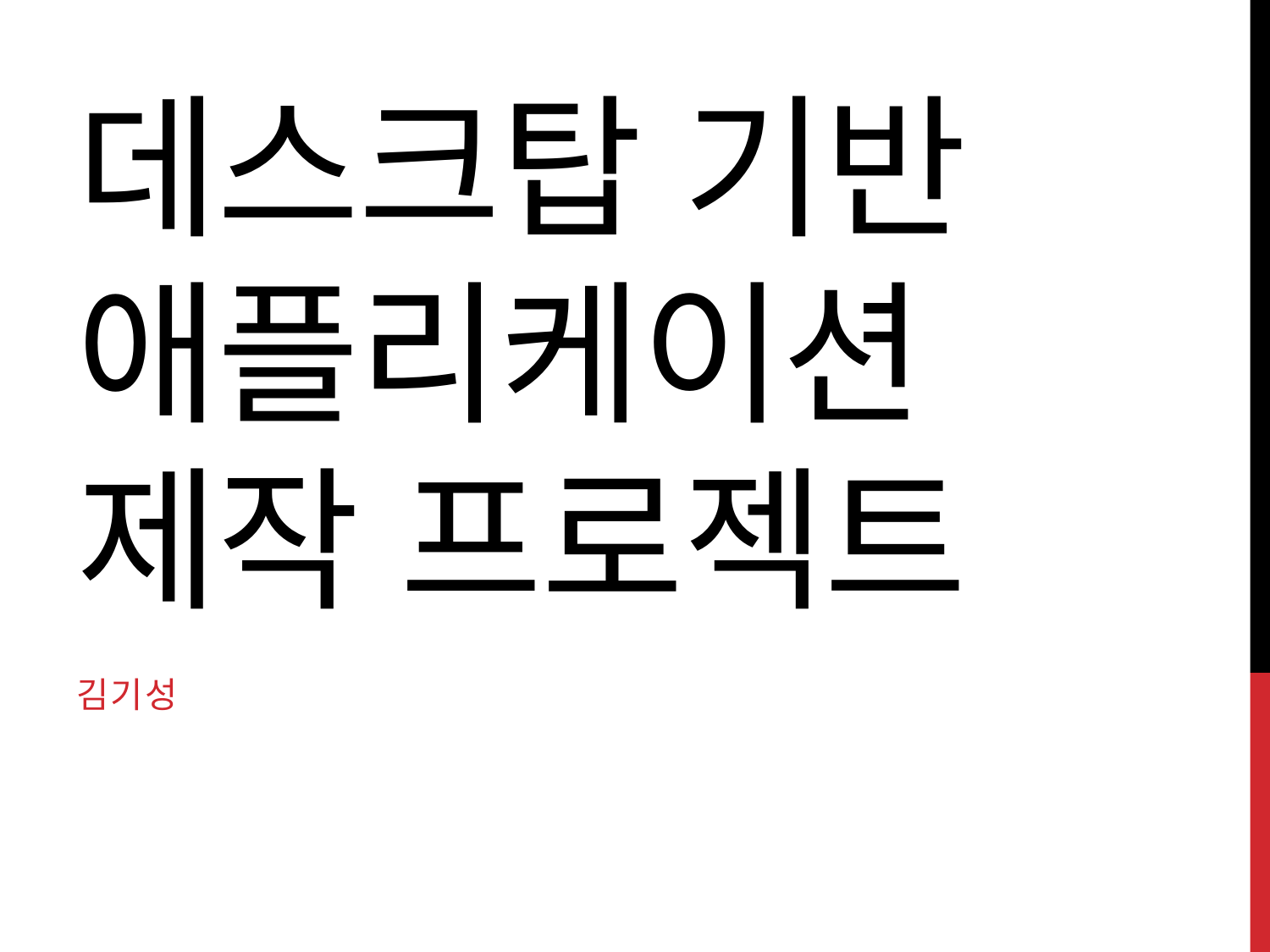

# 데스크탑 기반 애플리케이션 제작 프로젝트
김기성